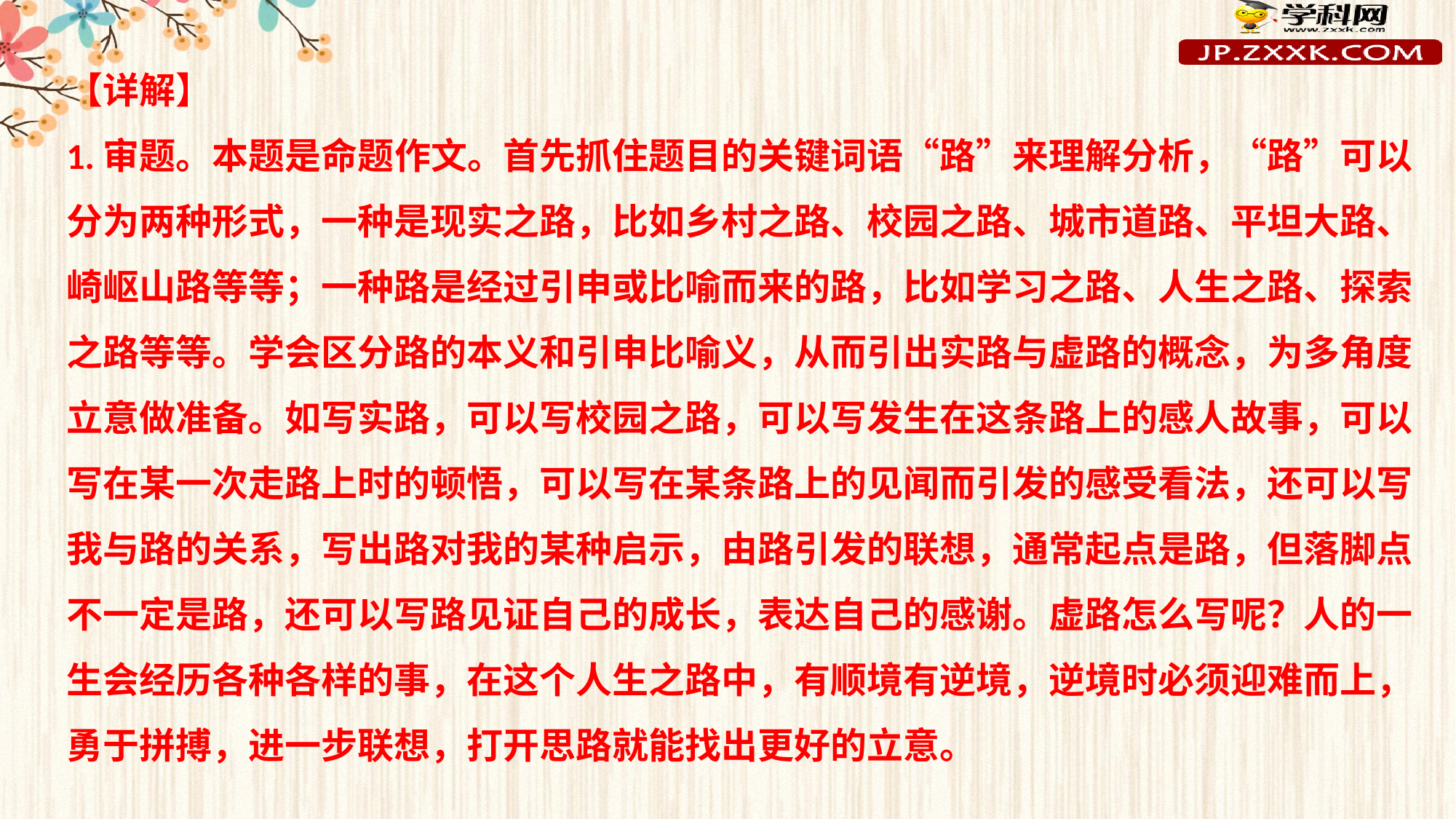

【详解】
1.审题。本题是命题作文。首先抓住题目的关键词语“路”来理解分析，“路”可以分为两种形式，一种是现实之路，比如乡村之路、校园之路、城市道路、平坦大路、崎岖山路等等；一种路是经过引申或比喻而来的路，比如学习之路、人生之路、探索之路等等。学会区分路的本义和引申比喻义，从而引出实路与虚路的概念，为多角度立意做准备。如写实路，可以写校园之路，可以写发生在这条路上的感人故事，可以写在某一次走路上时的顿悟，可以写在某条路上的见闻而引发的感受看法，还可以写我与路的关系，写出路对我的某种启示，由路引发的联想，通常起点是路，但落脚点不一定是路，还可以写路见证自己的成长，表达自己的感谢。虚路怎么写呢？人的一生会经历各种各样的事，在这个人生之路中，有顺境有逆境，逆境时必须迎难而上，勇于拼搏，进一步联想，打开思路就能找出更好的立意。

2.立意。
（1）逆境之路见锋芒；（2）路在脚下，踏实走好每一步；（3）一路走来，我收获了一生的财富；（4）一路相伴，且歌且行。